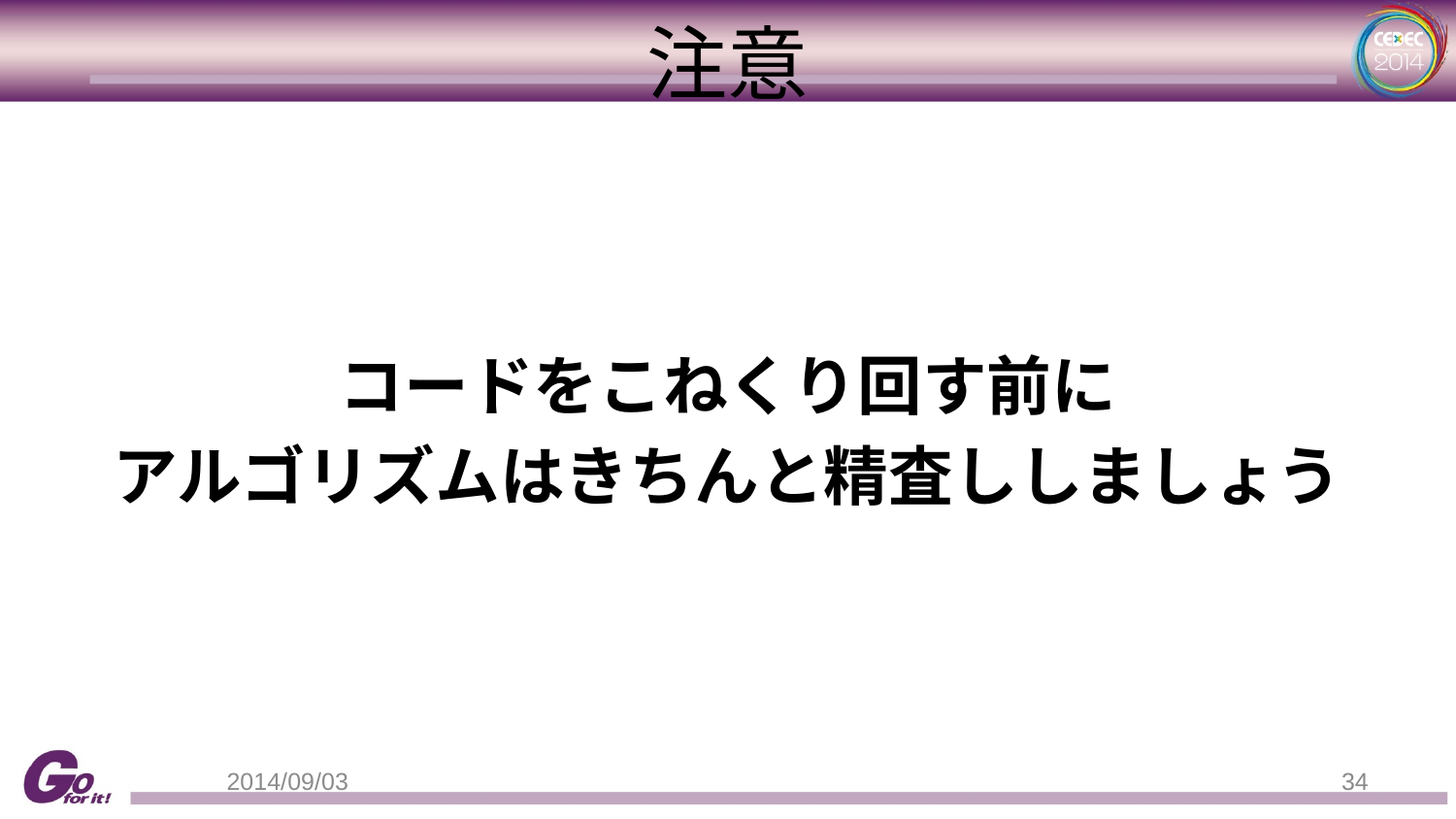

# 注意
コードをこねくり回す前に
アルゴリズムはきちんと精査ししましょう
2014/09/03
34